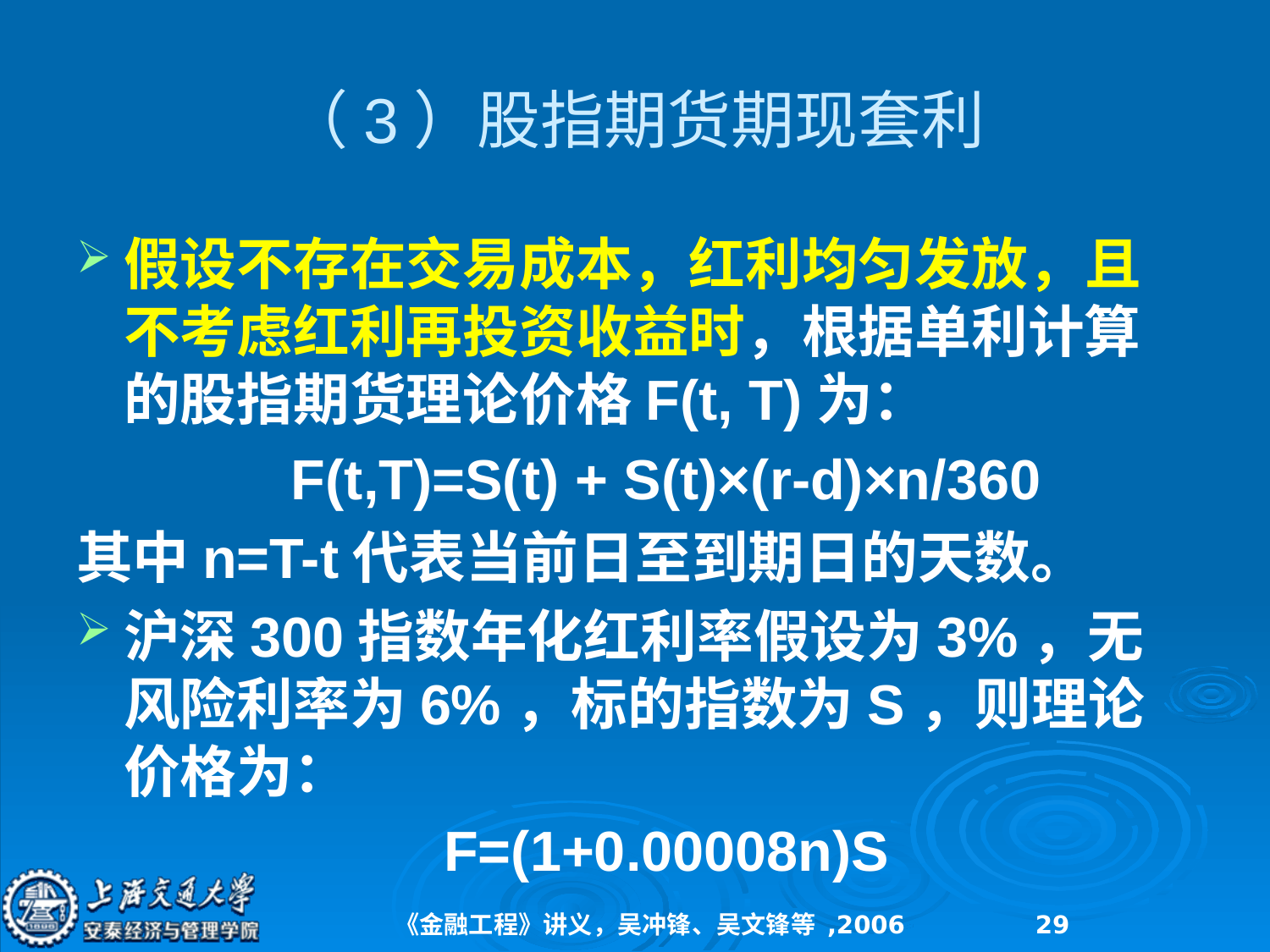

# （3）股指期货期现套利
假设不存在交易成本，红利均匀发放，且不考虑红利再投资收益时，根据单利计算的股指期货理论价格F(t, T)为：
    F(t,T)=S(t) + S(t)×(r-d)×n/360
其中n=T-t代表当前日至到期日的天数。
沪深300指数年化红利率假设为3%，无风险利率为6%，标的指数为S，则理论价格为：
F=(1+0.00008n)S